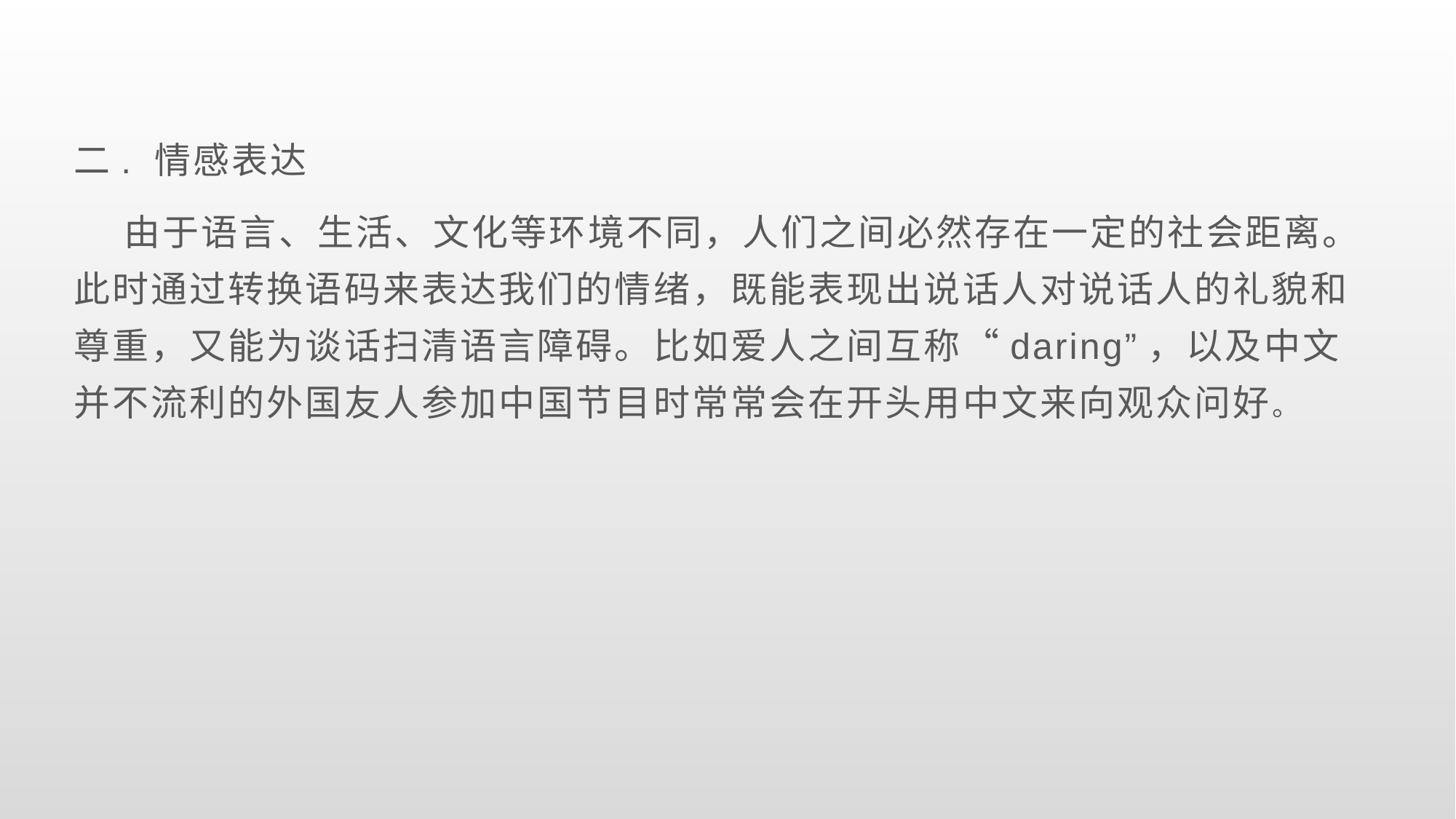

二. 情感表达
    由于语言、生活、文化等环境不同，人们之间必然存在一定的社会距离。此时通过转换语码来表达我们的情绪，既能表现出说话人对说话人的礼貌和尊重，又能为谈话扫清语言障碍。比如爱人之间互称“daring”，以及中文并不流利的外国友人参加中国节目时常常会在开头用中文来向观众问好。